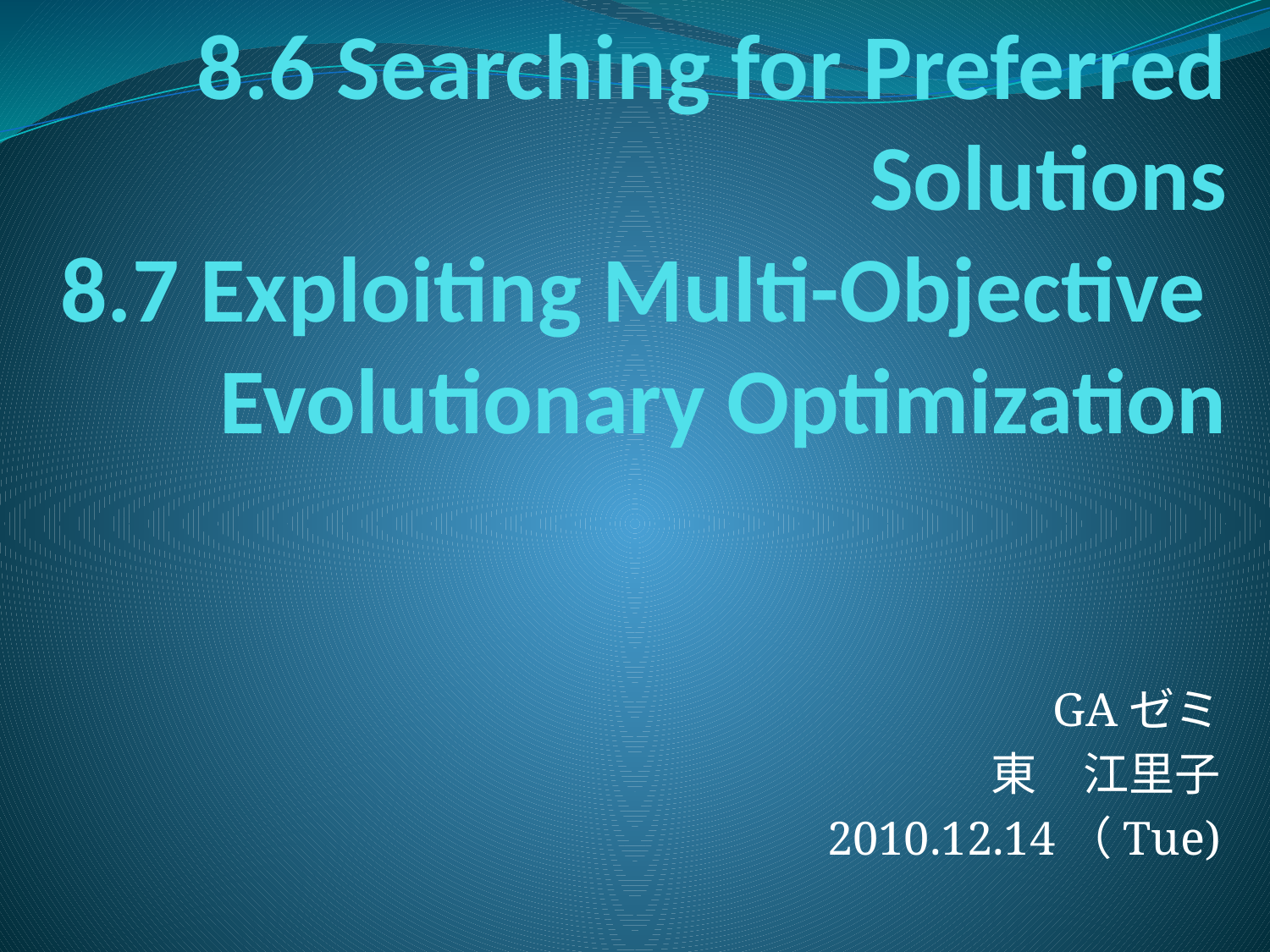

# 8.6 Searching for Preferred Solutions 8.7 Exploiting Multi-Objective Evolutionary Optimization
GAゼミ
東　江里子
2010.12.14（Tue)